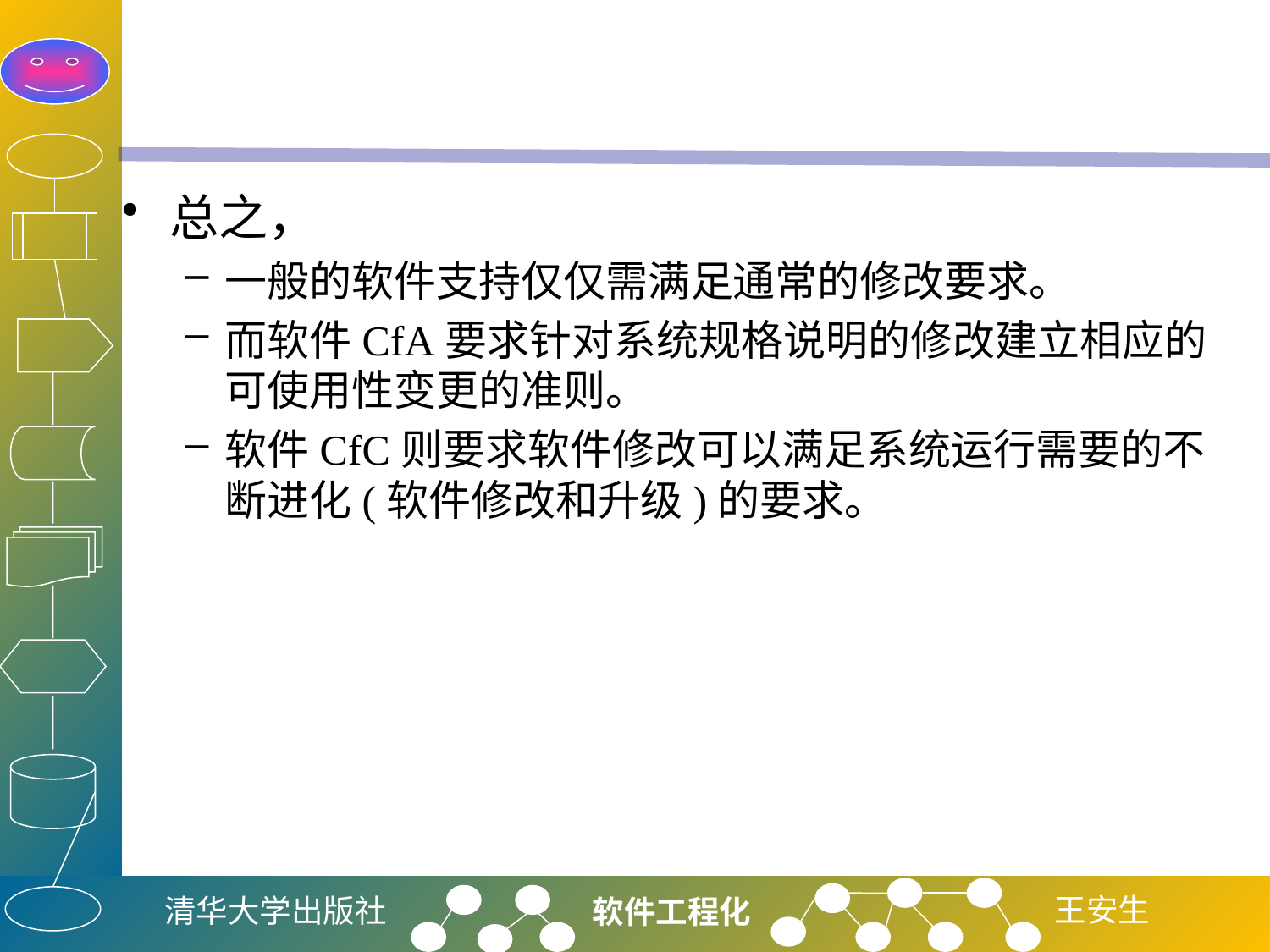

#
总之，
一般的软件支持仅仅需满足通常的修改要求。
而软件CfA要求针对系统规格说明的修改建立相应的可使用性变更的准则。
软件CfC则要求软件修改可以满足系统运行需要的不断进化(软件修改和升级)的要求。